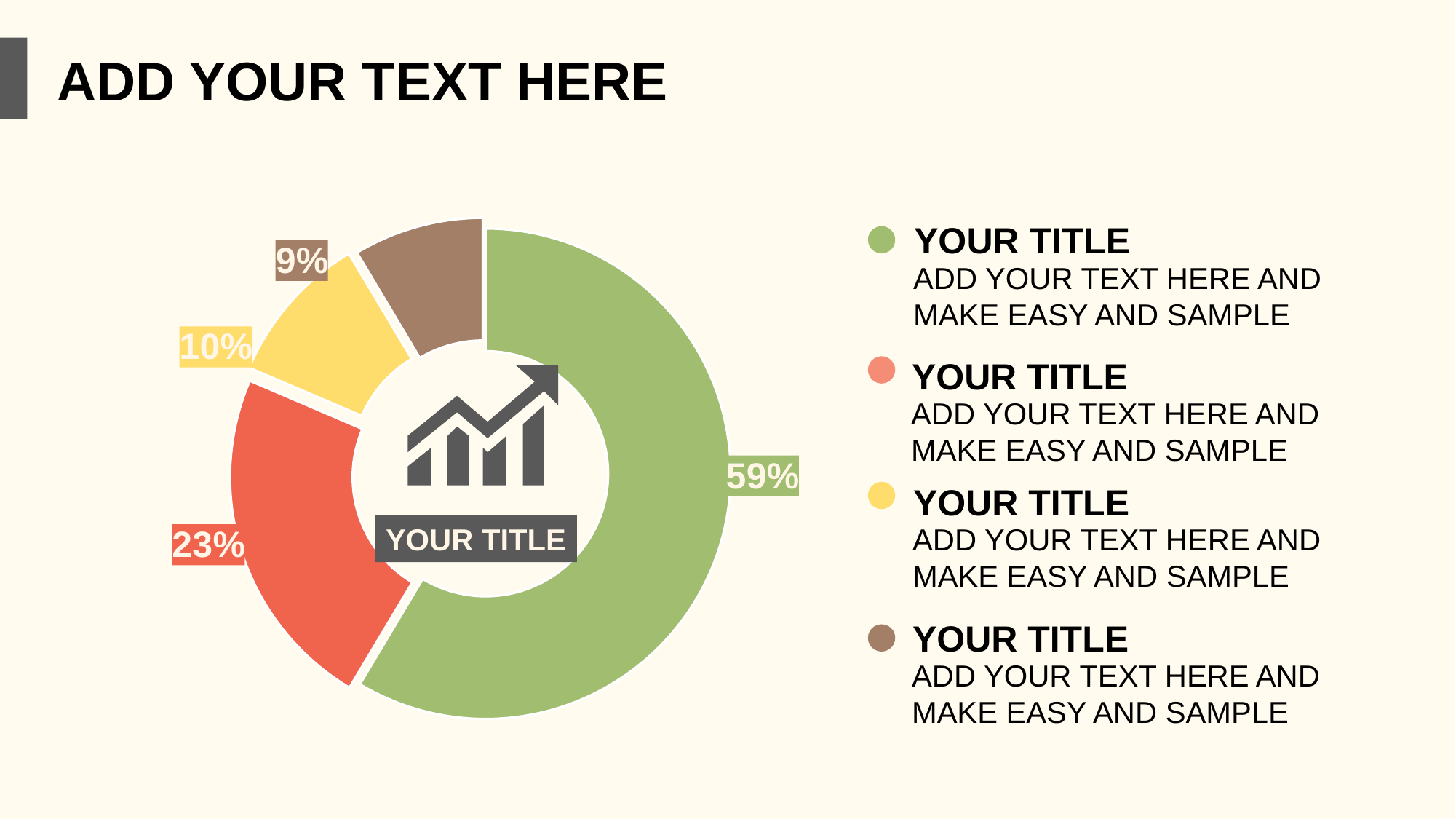

ADD YOUR TEXT HERE

### Chart

| Category | 销售额 |
|---|---|
| 第一季度 | 8.2 |
| 第二季度 | 3.2 |
| 第三季度 | 1.4 |
| 第四季度 | 1.2 |

YOUR TITLE
ADD YOUR TEXT HERE AND MAKE EASY AND SAMPLE

YOUR TITLE
ADD YOUR TEXT HERE AND MAKE EASY AND SAMPLE

YOUR TITLE
ADD YOUR TEXT HERE AND MAKE EASY AND SAMPLE

YOUR TITLE
YOUR TITLE
ADD YOUR TEXT HERE AND MAKE EASY AND SAMPLE